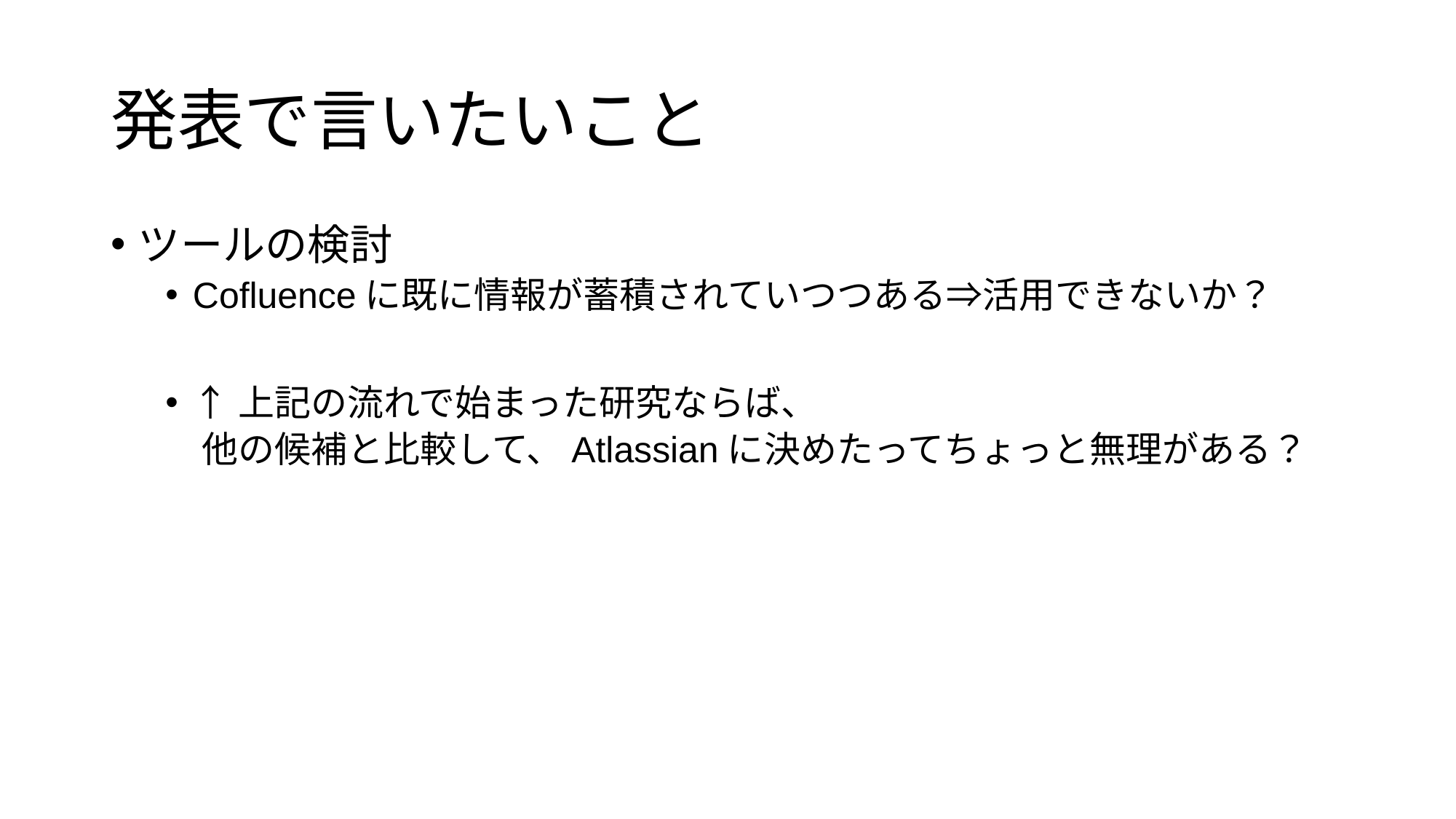

# 発表で言いたいこと
ツールの検討
Cofluenceに既に情報が蓄積されていつつある⇒活用できないか？

↑上記の流れで始まった研究ならば、
　他の候補と比較して、Atlassianに決めたってちょっと無理がある？